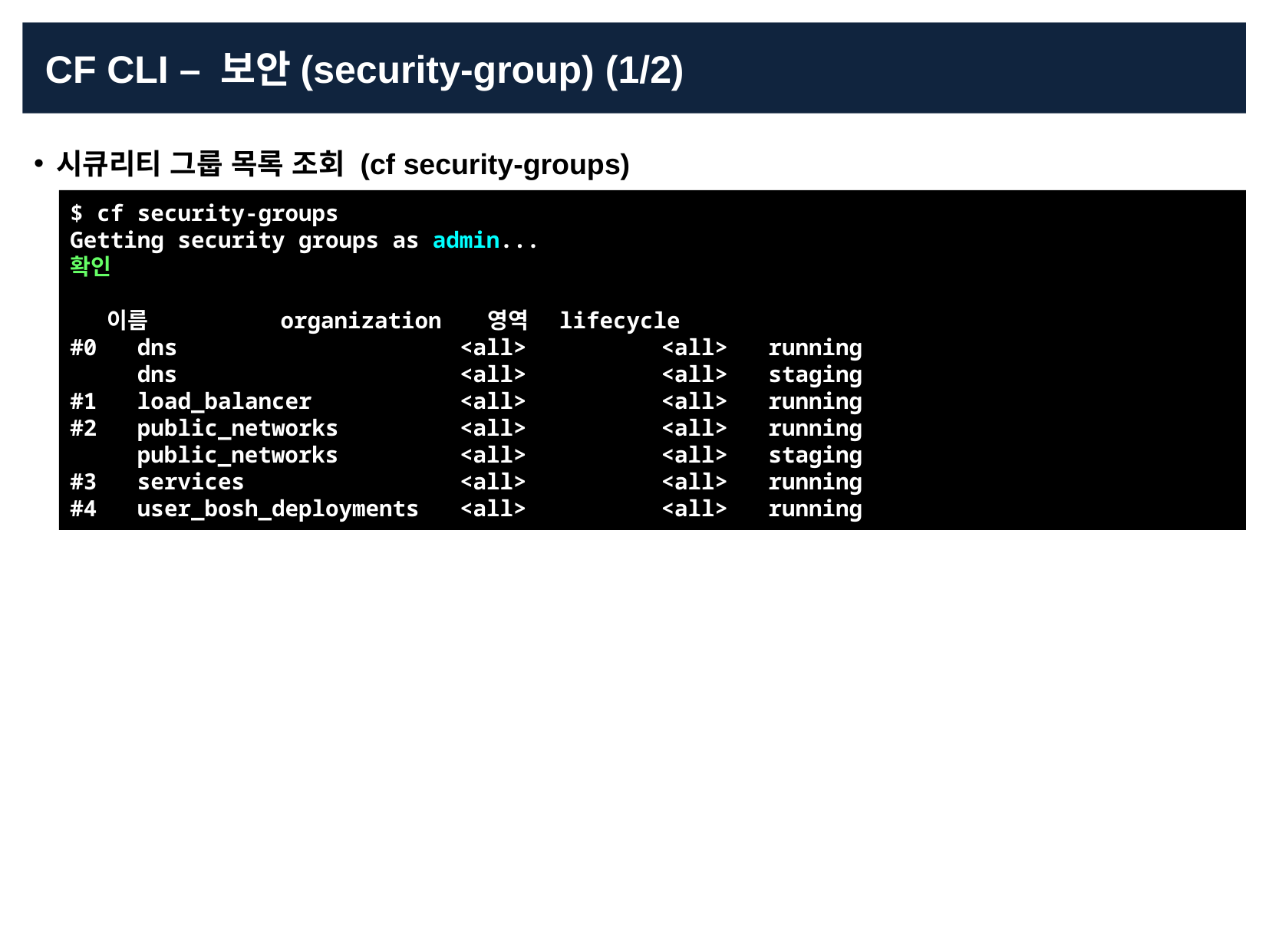

CF CLI – 보안(security-group) (1/2)
시큐리티 그룹 목록 조회 (cf security-groups)
$ cf security-groups
Getting security groups as admin...
확인

     이름                    organization   영역    lifecycle
#0   dns                     <all>          <all>   running
     dns                     <all>          <all>   staging
#1   load_balancer           <all>          <all>   running
#2   public_networks         <all>          <all>   running
     public_networks         <all>          <all>   staging
#3   services                <all>          <all>   running
#4   user_bosh_deployments   <all>          <all>   running